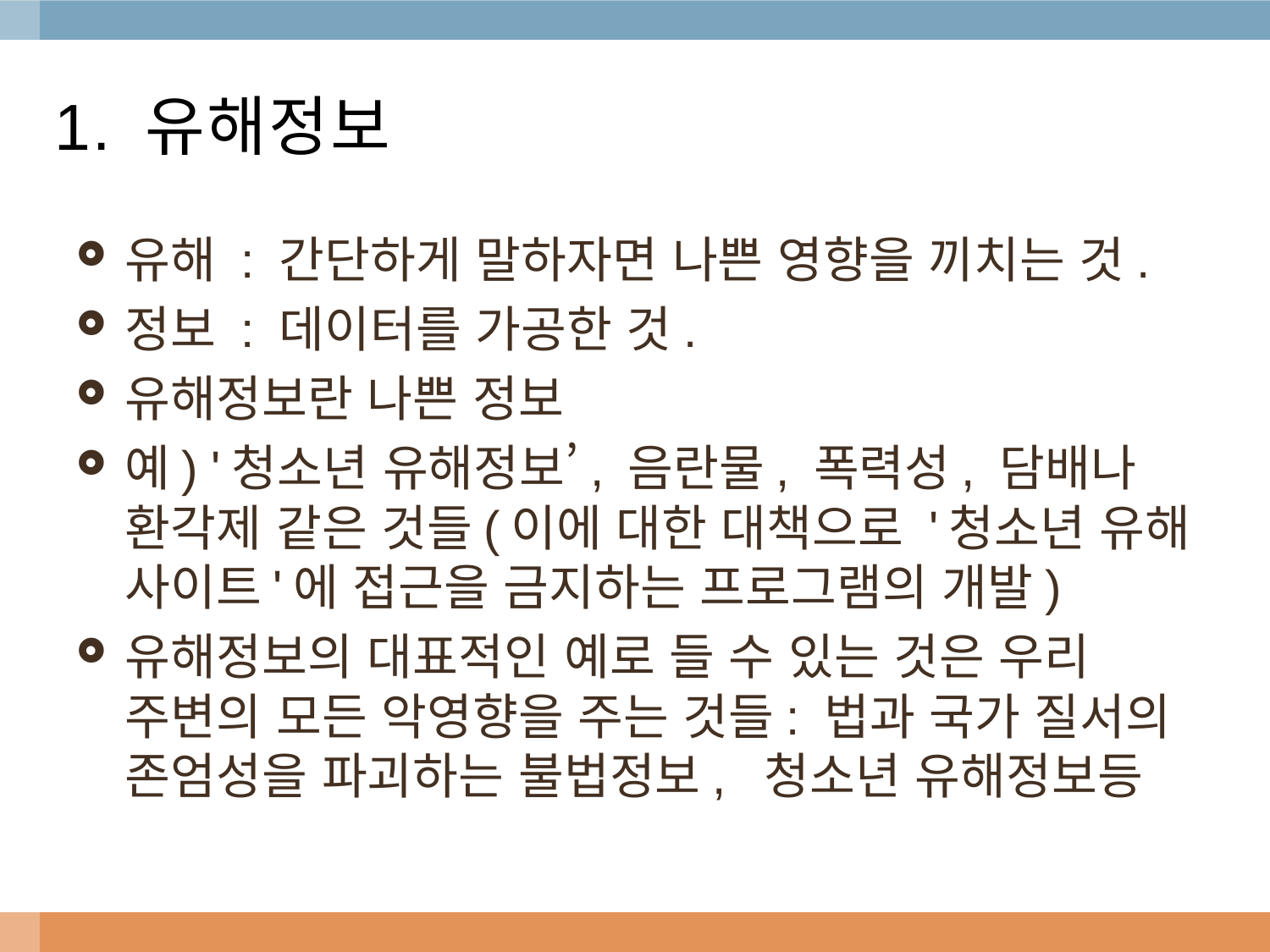

# 1. 유해정보
유해 : 간단하게 말하자면 나쁜 영향을 끼치는 것.
정보 : 데이터를 가공한 것.
유해정보란 나쁜 정보
예) '청소년 유해정보’, 음란물, 폭력성, 담배나 환각제 같은 것들(이에 대한 대책으로 '청소년 유해 사이트'에 접근을 금지하는 프로그램의 개발)
유해정보의 대표적인 예로 들 수 있는 것은 우리 주변의 모든 악영향을 주는 것들: 법과 국가 질서의 존엄성을 파괴하는 불법정보,  청소년 유해정보등